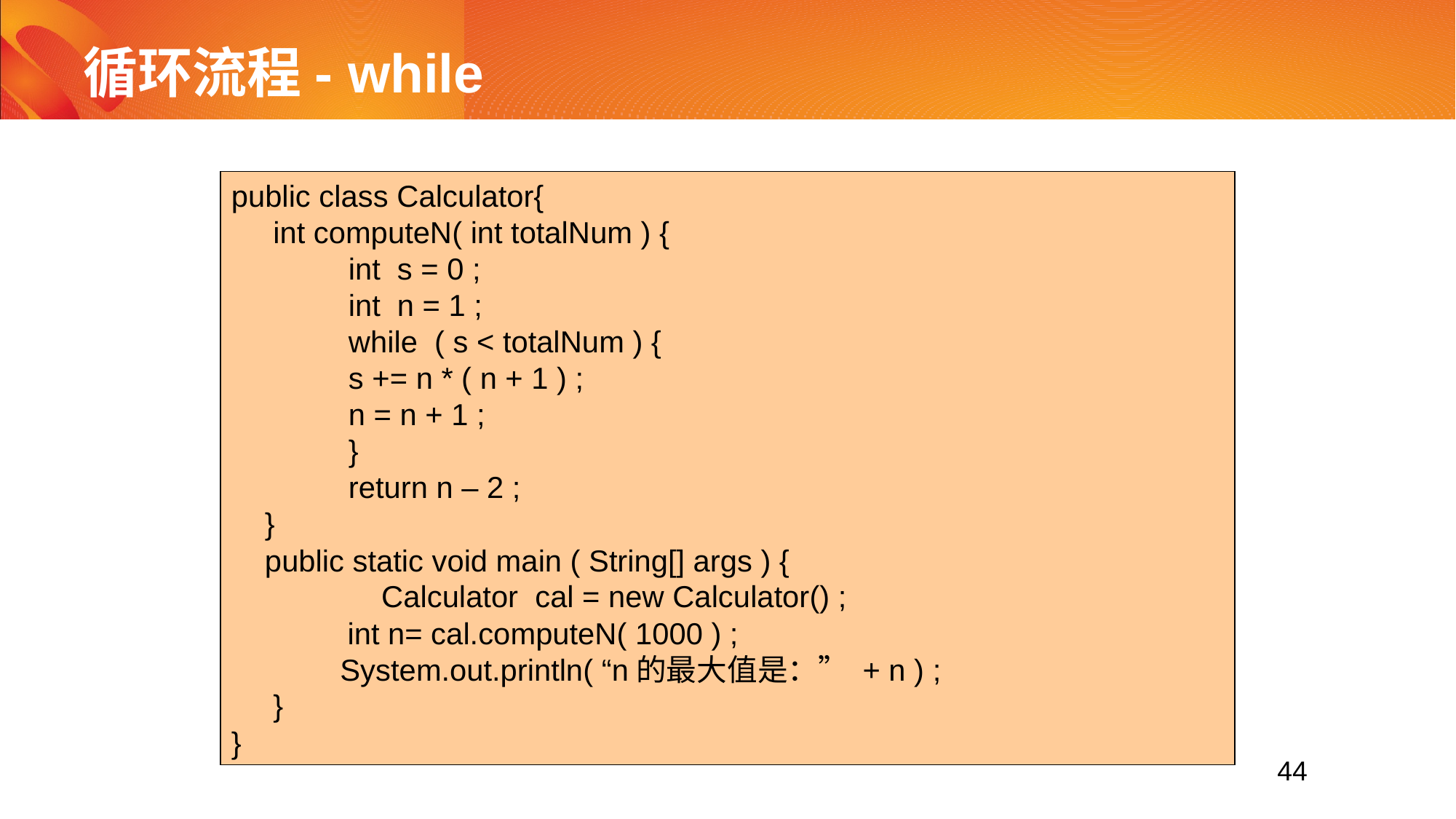

# 循环流程- while
public class Calculator{
     int computeN( int totalNum ) {
              int  s = 0 ;
              int  n = 1 ;
              while  ( s < totalNum ) {
              s += n * ( n + 1 ) ;
              n = n + 1 ;
              }
              return n – 2 ;
    }
    public static void main ( String[] args ) {
		Calculator  cal = new Calculator() ;
	         int n= cal.computeN( 1000 ) ;
             System.out.println( “n的最大值是：” + n ) ;
     }
}